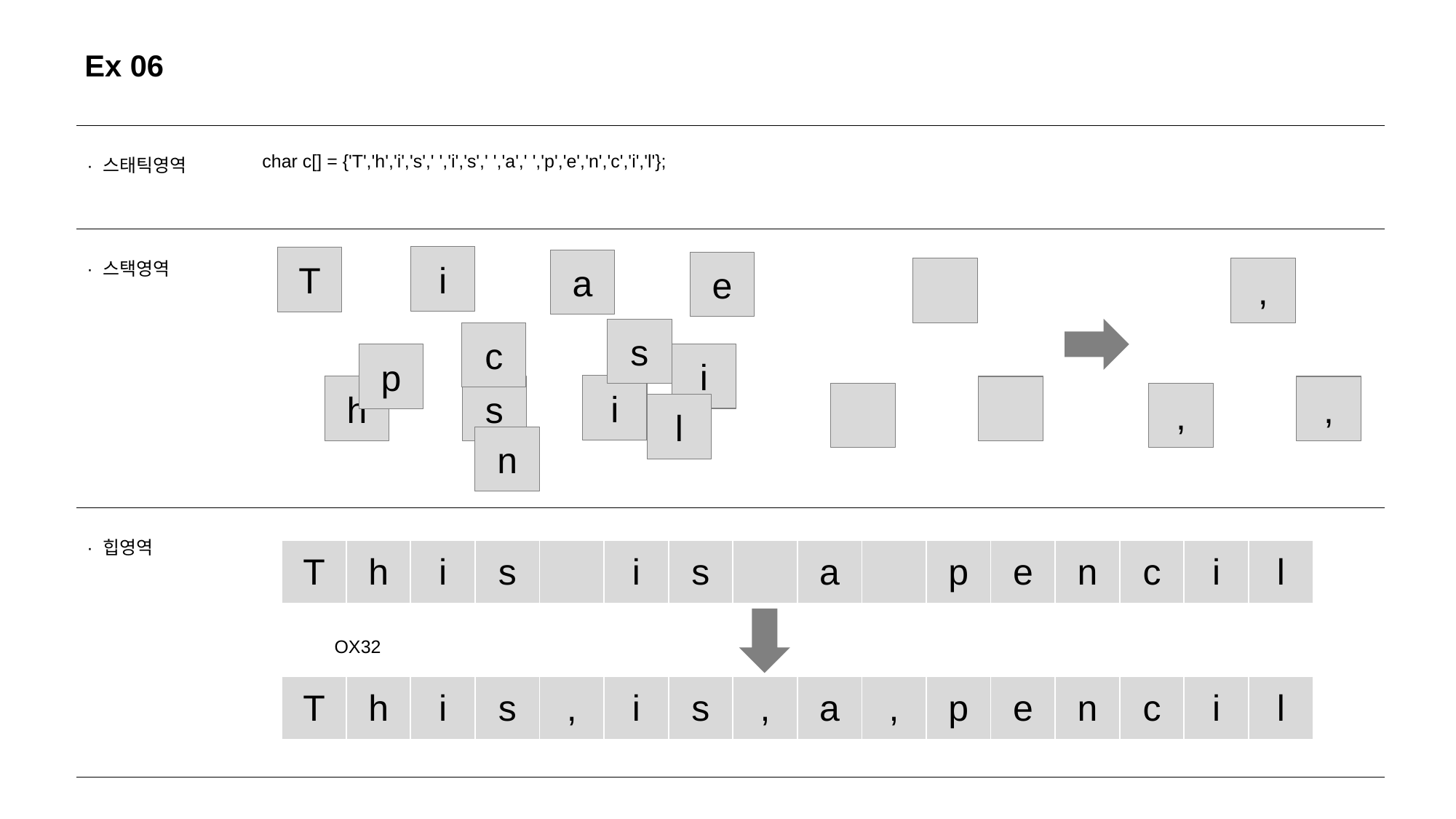

Ex 06
| ∙ 스태틱영역 | char c[] = {'T','h','i','s',' ','i','s',' ','a',' ','p','e','n','c','i','l'}; |
| --- | --- |
| ∙ 스택영역 |  |
| ∙ 힙영역 |  |
i
T
a
e

,

s
c
i
p
i
h
s
,
,
l
n
| T | h | i | s |  | i | s |  | a |  | p | e | n | c | i | l |
| --- | --- | --- | --- | --- | --- | --- | --- | --- | --- | --- | --- | --- | --- | --- | --- |

OX32
| T | h | i | s | , | i | s | , | a | , | p | e | n | c | i | l |
| --- | --- | --- | --- | --- | --- | --- | --- | --- | --- | --- | --- | --- | --- | --- | --- |